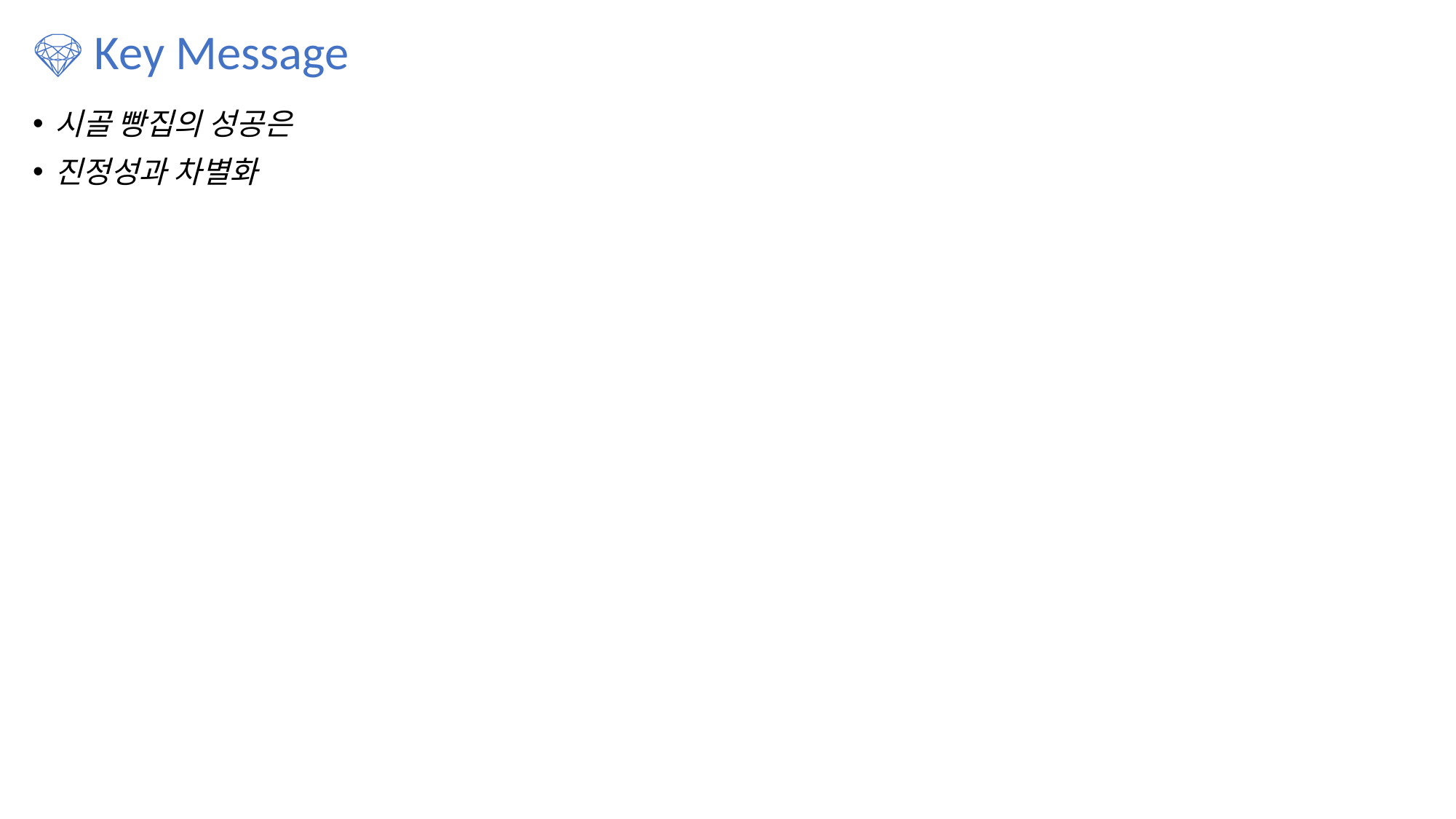

# 💎 Key Message
시골 빵집의 성공은
진정성과 차별화